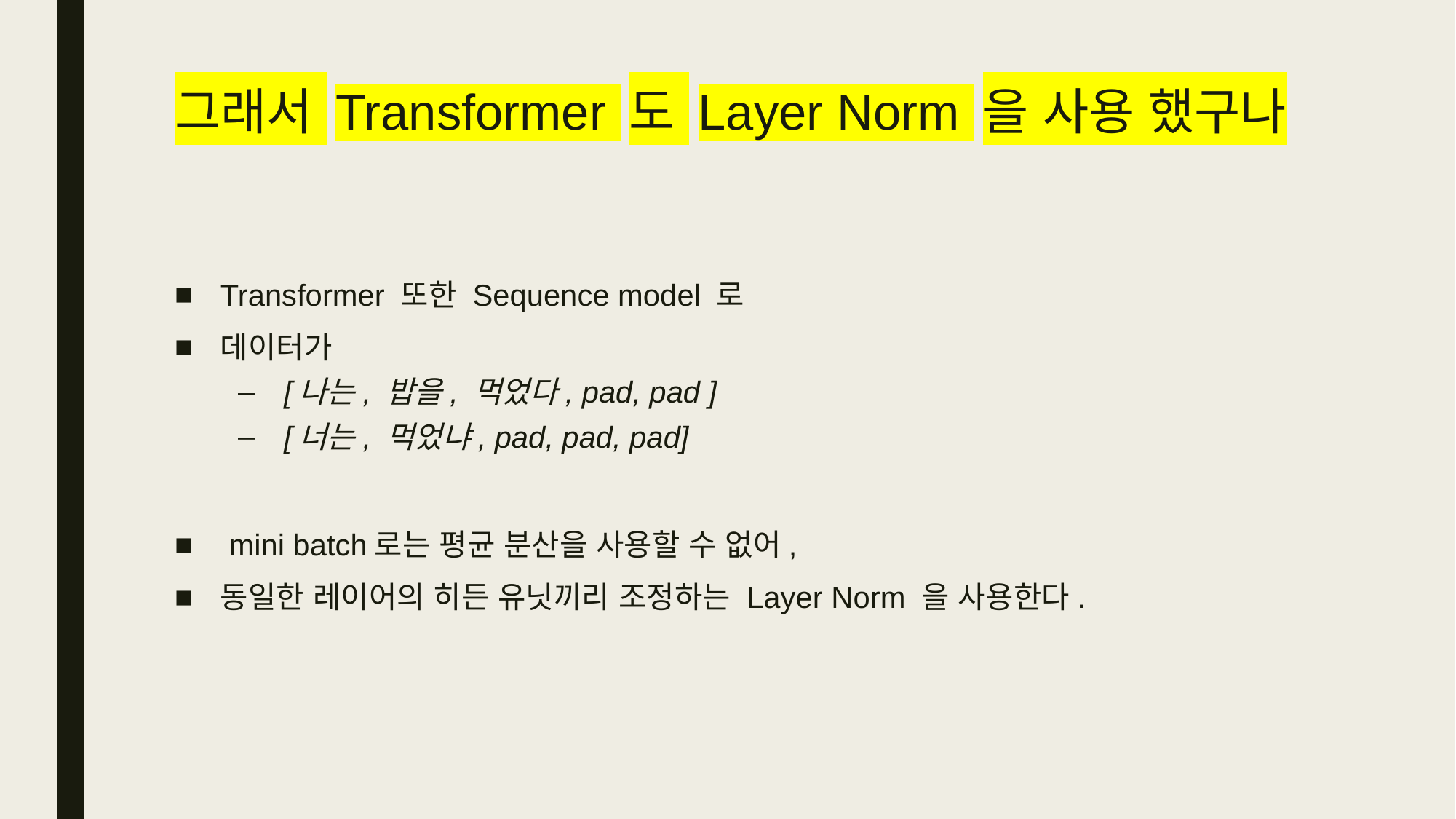

# 그래서 Transformer 도 Layer Norm 을 사용 했구나
Transformer 또한 Sequence model 로
데이터가
[나는, 밥을, 먹었다, pad, pad ]
[너는, 먹었냐, pad, pad, pad]

 mini batch로는 평균 분산을 사용할 수 없어,
동일한 레이어의 히든 유닛끼리 조정하는 Layer Norm 을 사용한다.